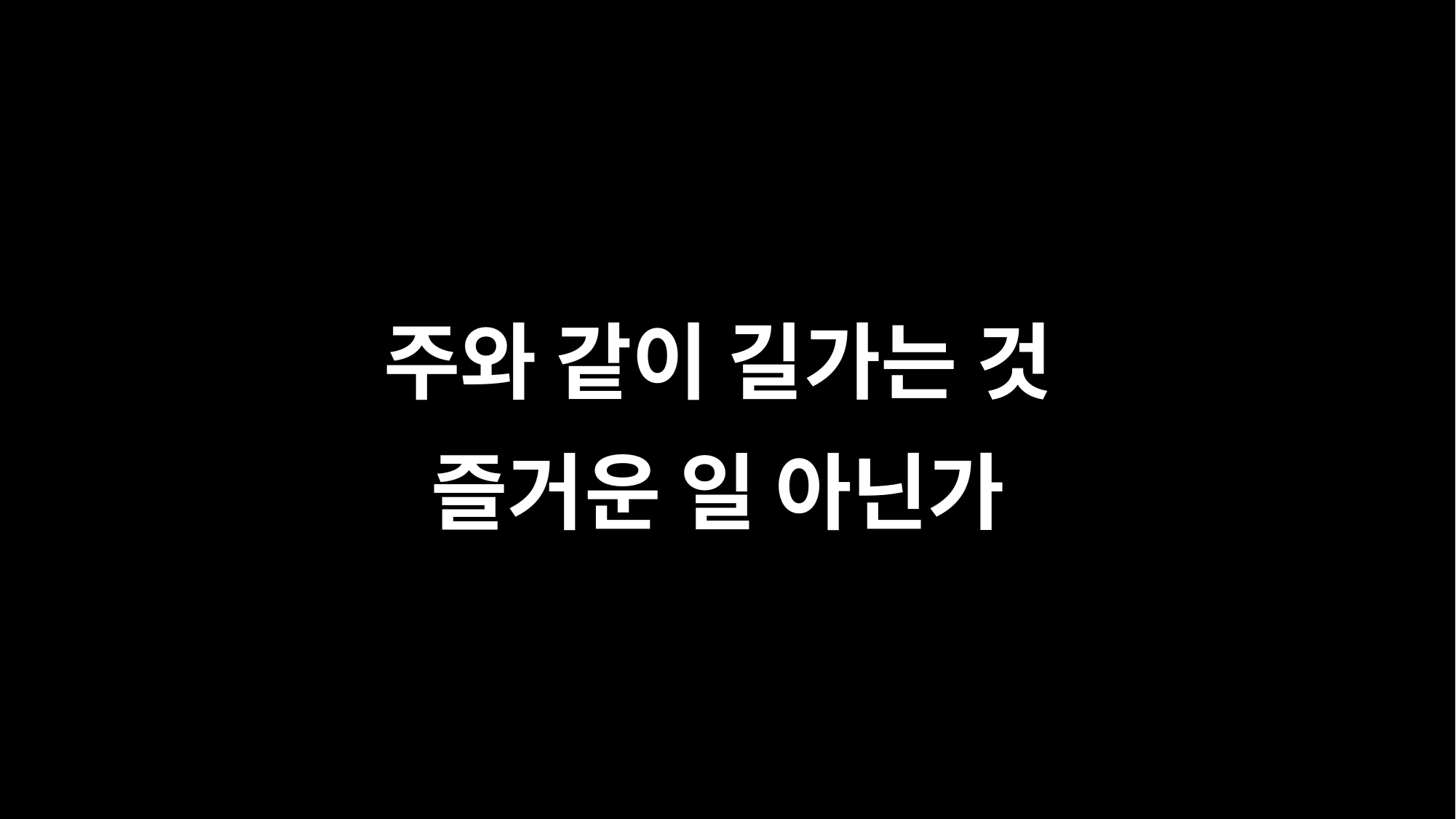

주와 같이 길가는 것
즐거운 일 아닌가